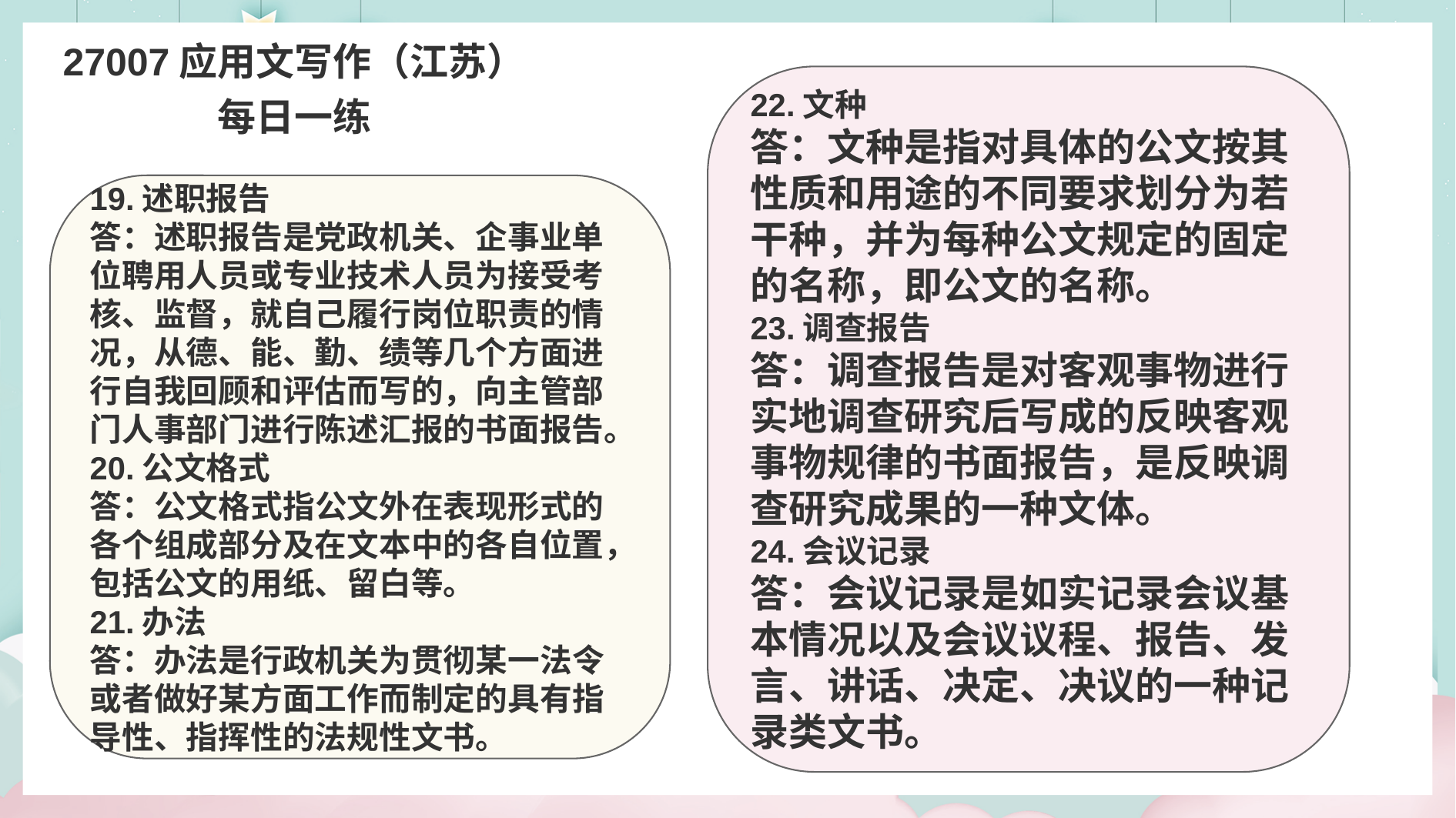

27007应用文写作（江苏）
每日一练
22.文种
答：文种是指对具体的公文按其性质和用途的不同要求划分为若干种，并为每种公文规定的固定的名称，即公文的名称。
23.调查报告
答：调查报告是对客观事物进行实地调查研究后写成的反映客观事物规律的书面报告，是反映调查研究成果的一种文体。
24.会议记录
答：会议记录是如实记录会议基本情况以及会议议程、报告、发言、讲话、决定、决议的一种记录类文书。
19.述职报告
答：述职报告是党政机关、企事业单位聘用人员或专业技术人员为接受考核、监督，就自己履行岗位职责的情况，从德、能、勤、绩等几个方面进行自我回顾和评估而写的，向主管部门人事部门进行陈述汇报的书面报告。
20.公文格式
答：公文格式指公文外在表现形式的各个组成部分及在文本中的各自位置，包括公文的用纸、留白等。
21.办法
答：办法是行政机关为贯彻某一法令或者做好某方面工作而制定的具有指导性、指挥性的法规性文书。